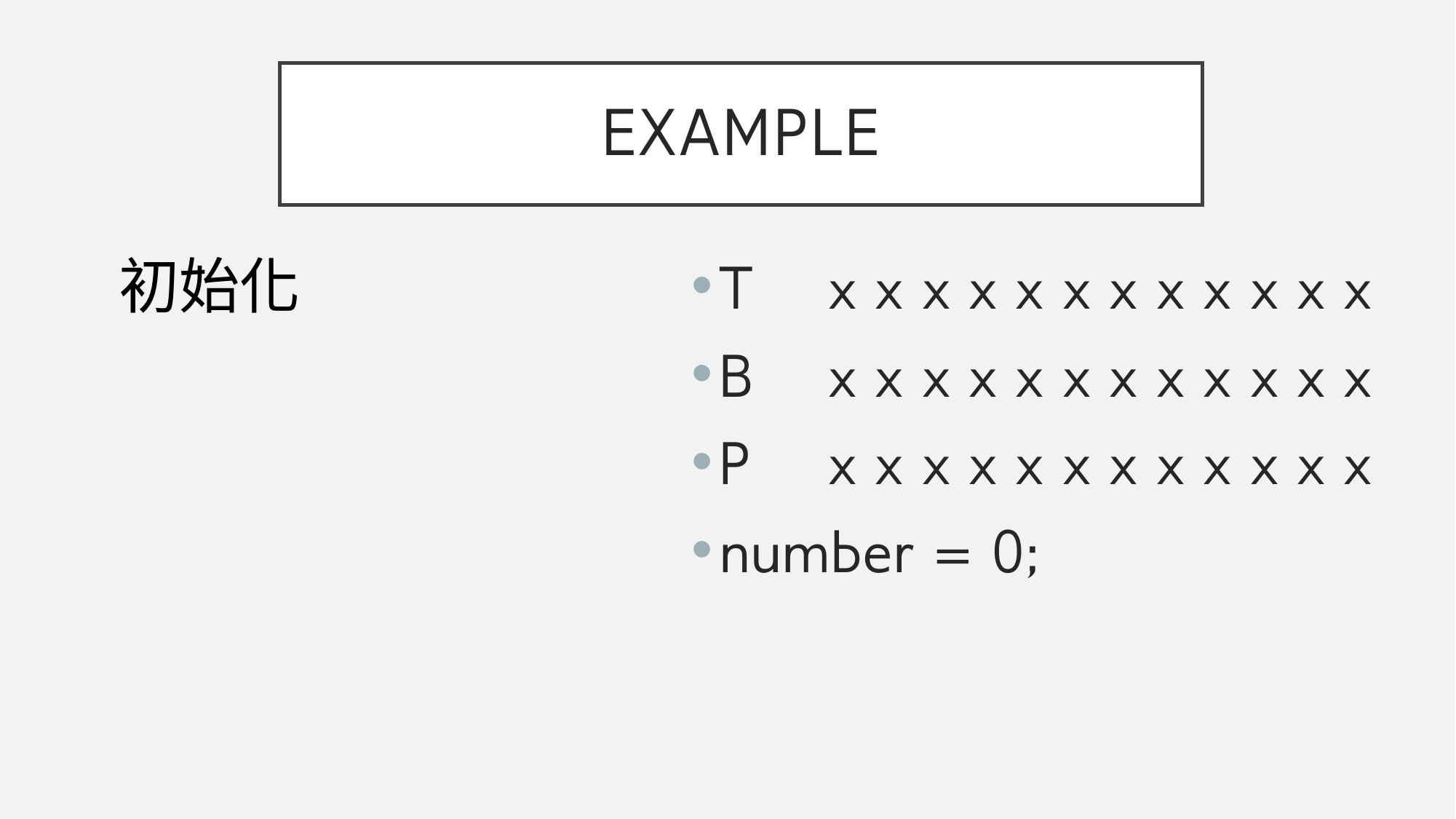

# example
初始化
T 	x x x x x x x x x x x x
B 	x x x x x x x x x x x x
P 	x x x x x x x x x x x x
number = 0;